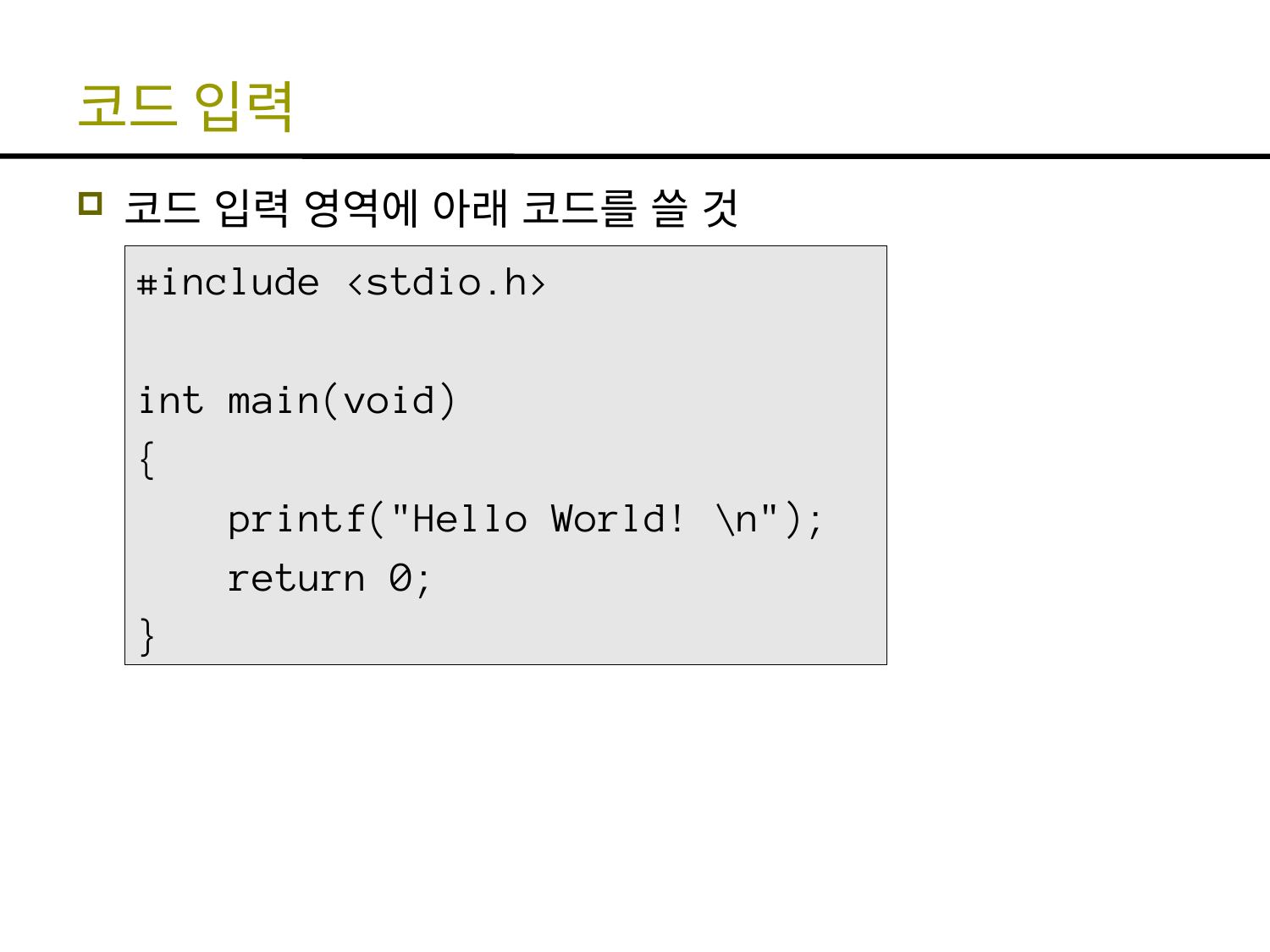

# 코드 입력
코드 입력 영역에 아래 코드를 쓸 것

#include <stdio.h>

int main(void)
{
    printf("Hello World! \n");
    return 0;
}